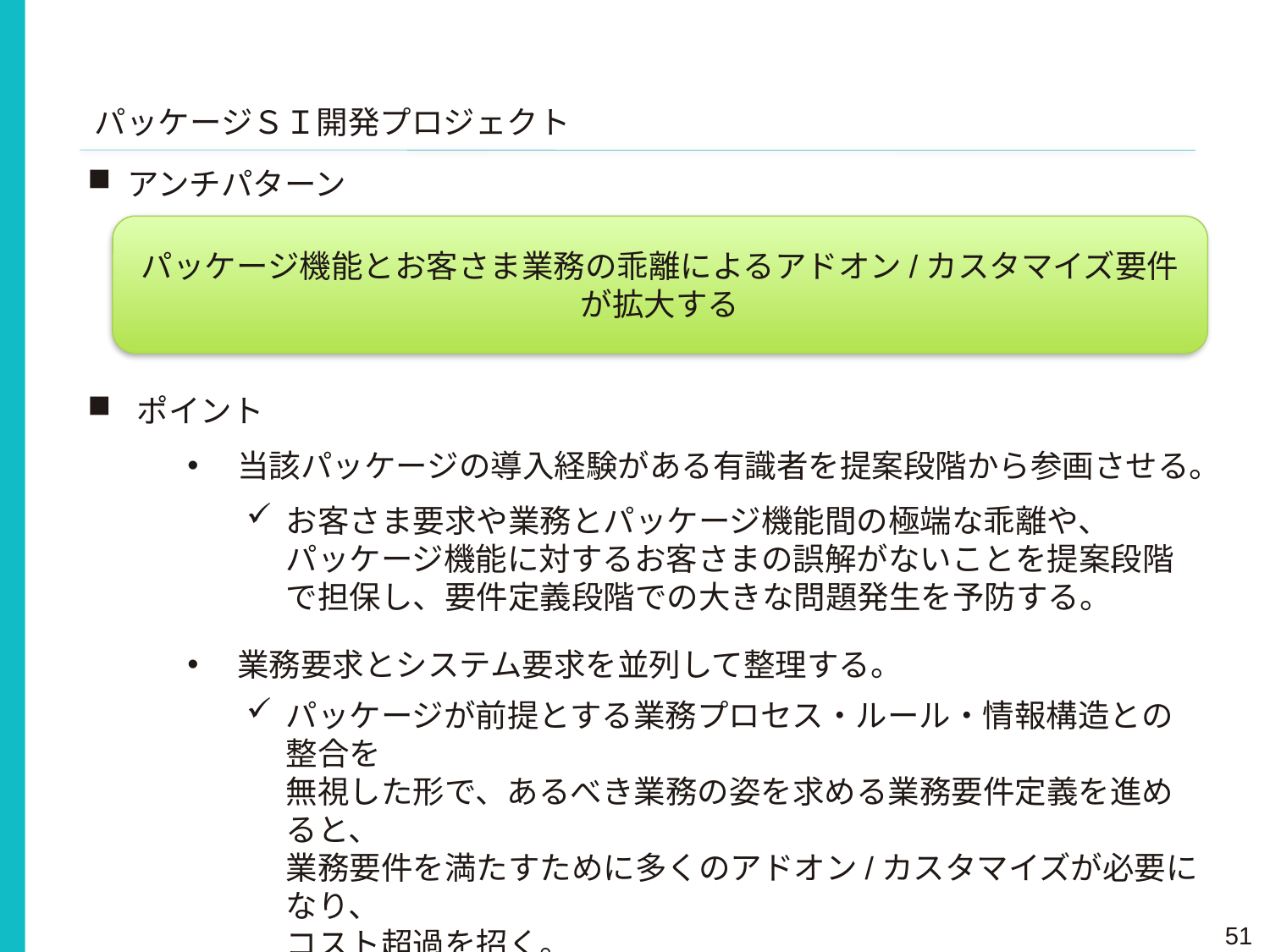

パッケージＳＩ開発プロジェクト
アンチパターン
パッケージ機能とお客さま業務の乖離によるアドオン/カスタマイズ要件が拡大する
ポイント

当該パッケージの導入経験がある有識者を提案段階から参画させる。

お客さま要求や業務とパッケージ機能間の極端な乖離や、
パッケージ機能に対するお客さまの誤解がないことを提案段階で担保し、要件定義段階での大きな問題発生を予防する。

業務要求とシステム要求を並列して整理する。

パッケージが前提とする業務プロセス・ルール・情報構造との整合を
無視した形で、あるべき業務の姿を求める業務要件定義を進めると、
業務要件を満たすために多くのアドオン/カスタマイズが必要になり、
コスト超過を招く。
51